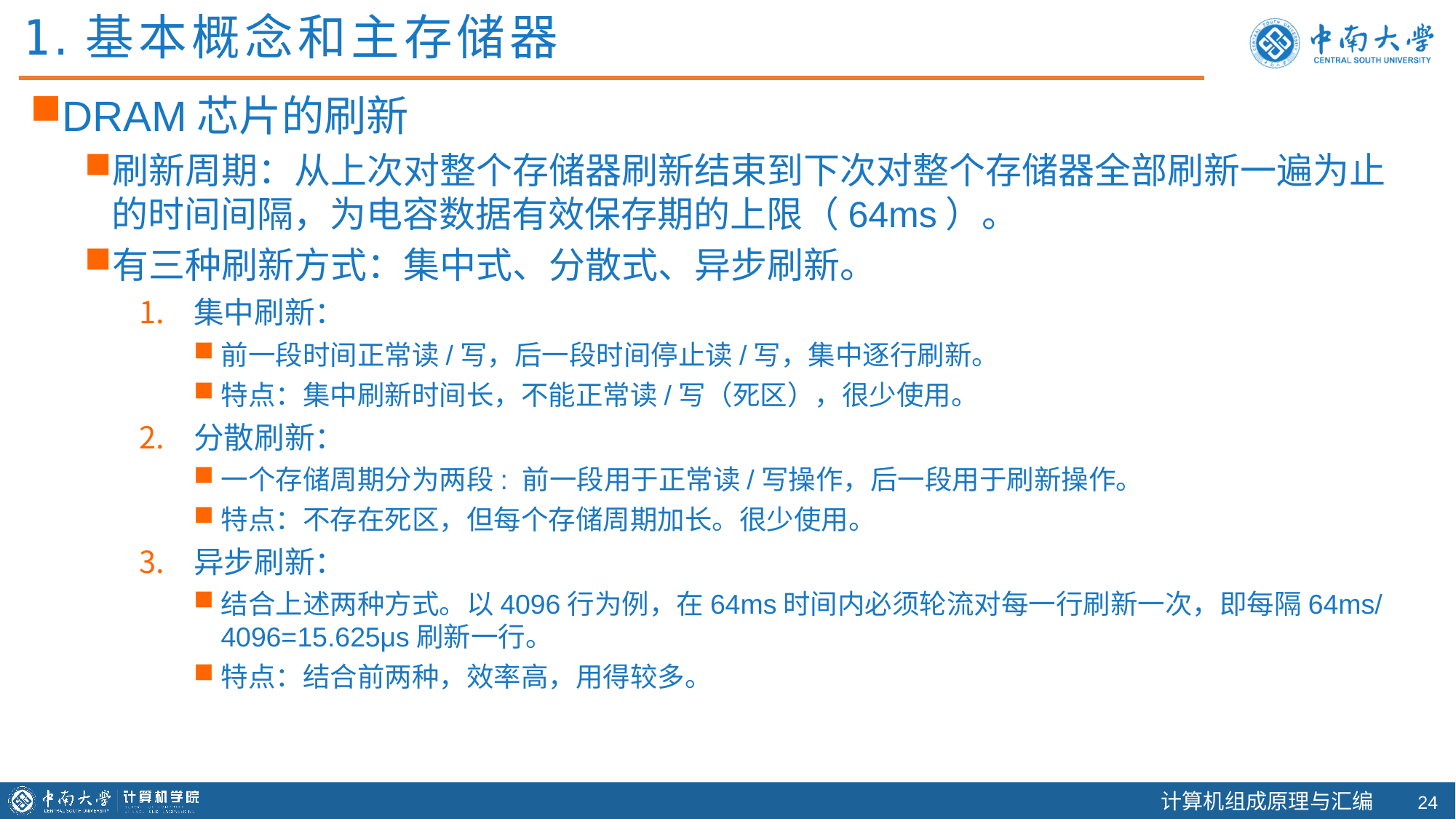

1.基本概念和主存储器

DRAM芯片的刷新
刷新周期：从上次对整个存储器刷新结束到下次对整个存储器全部刷新一遍为止的时间间隔，为电容数据有效保存期的上限（64ms）。
有三种刷新方式：集中式、分散式、异步刷新。
集中刷新：
前一段时间正常读/写，后一段时间停止读/写，集中逐行刷新。
特点：集中刷新时间长，不能正常读/写（死区），很少使用。
分散刷新：
一个存储周期分为两段: 前一段用于正常读/写操作，后一段用于刷新操作。
特点：不存在死区，但每个存储周期加长。很少使用。
异步刷新：
结合上述两种方式。以4096行为例，在64ms时间内必须轮流对每一行刷新一次，即每隔64ms/4096=15.625μs刷新一行。
特点：结合前两种，效率高，用得较多。
24